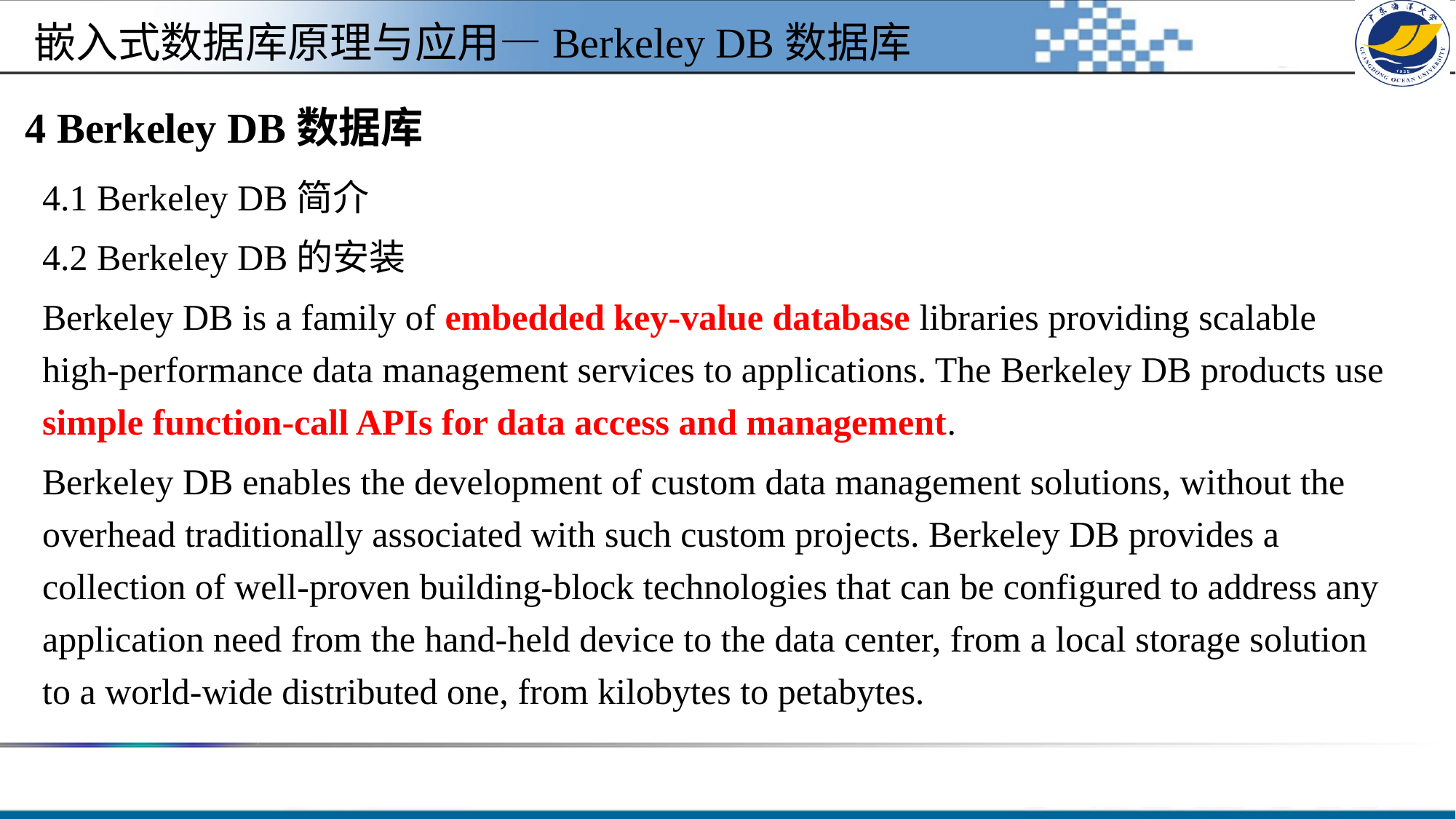

嵌入式数据库原理与应用—Berkeley DB数据库
# 4 Berkeley DB数据库
4.1 Berkeley DB简介
4.2 Berkeley DB的安装
Berkeley DB is a family of embedded key-value database libraries providing scalable high-performance data management services to applications. The Berkeley DB products use simple function-call APIs for data access and management.
Berkeley DB enables the development of custom data management solutions, without the overhead traditionally associated with such custom projects. Berkeley DB provides a collection of well-proven building-block technologies that can be configured to address any application need from the hand-held device to the data center, from a local storage solution to a world-wide distributed one, from kilobytes to petabytes.